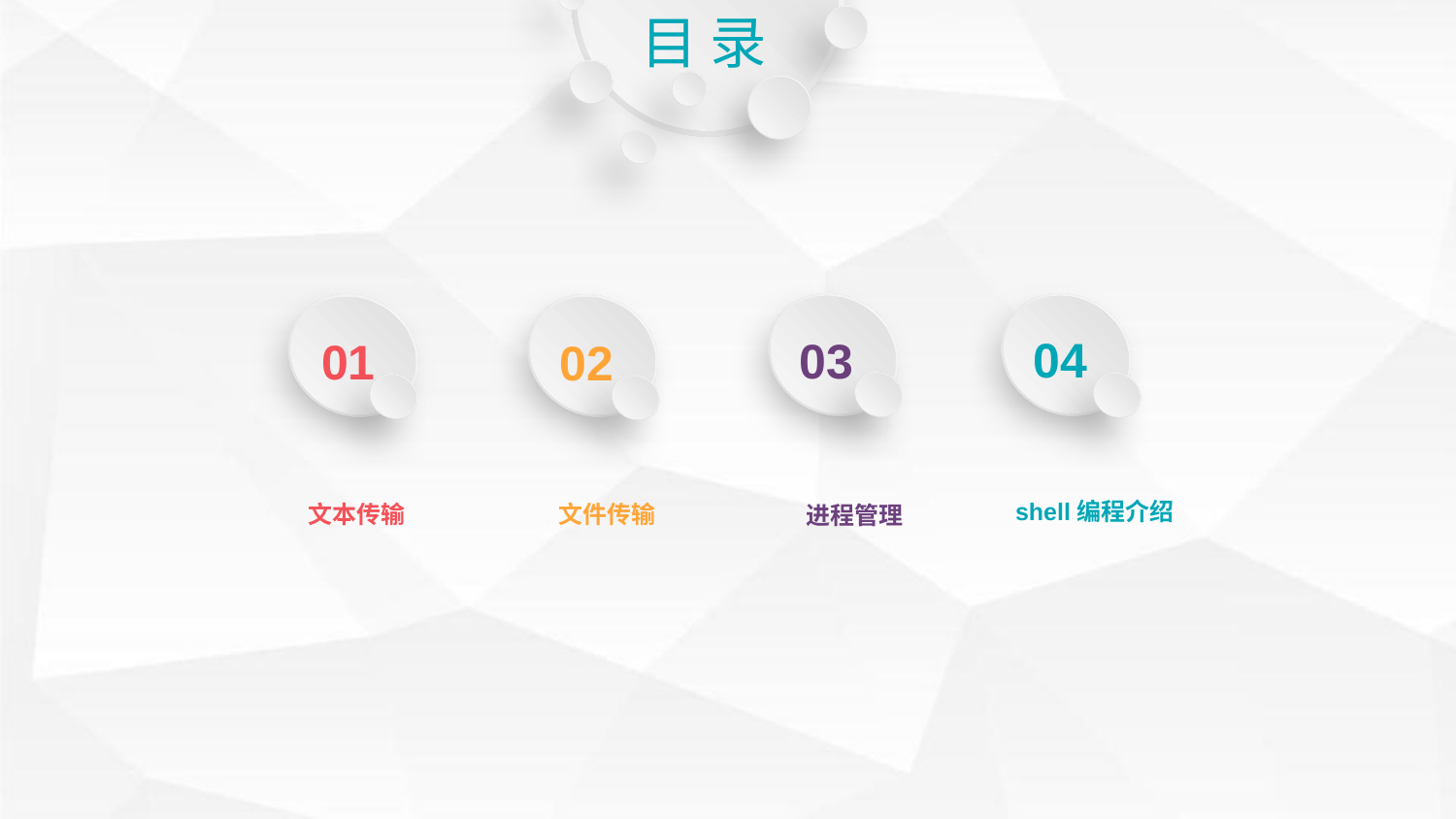

目 录

03

04

01

02

shell编程介绍

文件传输

文本传输

进程管理